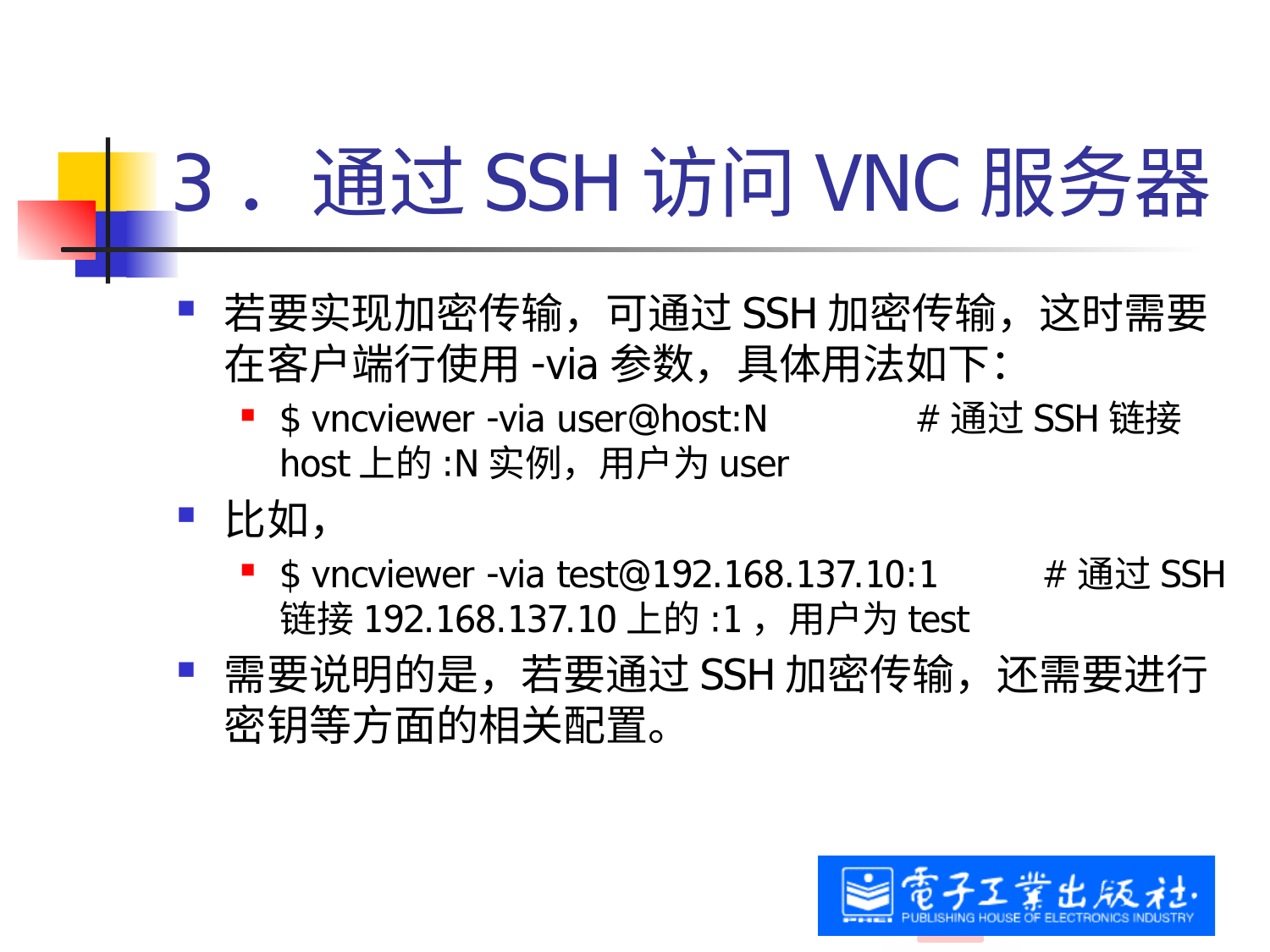

# 3．通过SSH访问VNC服务器
若要实现加密传输，可通过SSH加密传输，这时需要在客户端行使用-via参数，具体用法如下：
$ vncviewer -via user@host:N 		#通过SSH链接host上的:N实例，用户为user
比如，
$ vncviewer -via test@192.168.137.10:1 	#通过SSH链接192.168.137.10上的:1，用户为test
需要说明的是，若要通过SSH加密传输，还需要进行密钥等方面的相关配置。